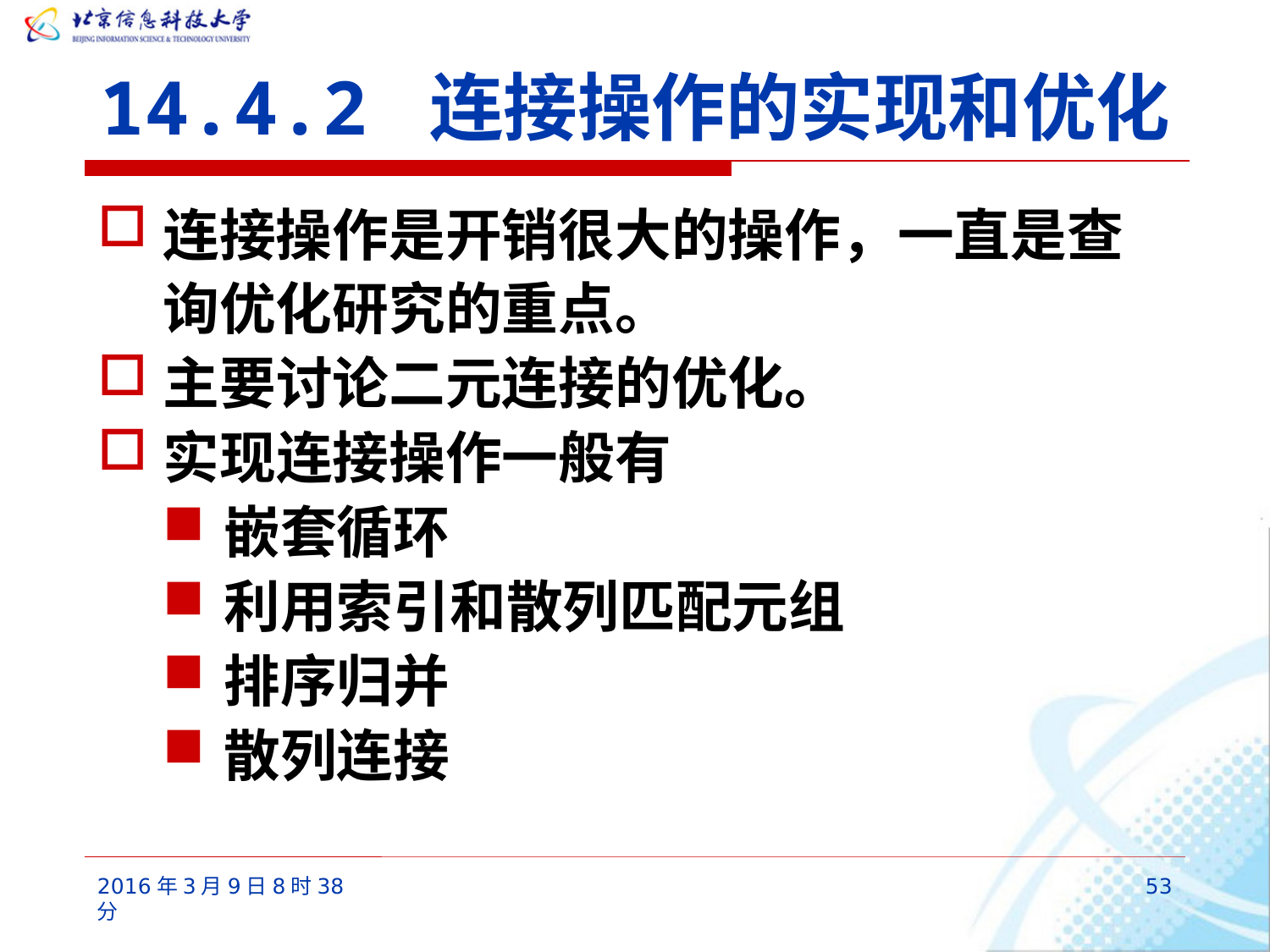

# 14.4.2 连接操作的实现和优化
连接操作是开销很大的操作，一直是查询优化研究的重点。
主要讨论二元连接的优化。
实现连接操作一般有
嵌套循环
利用索引和散列匹配元组
排序归并
散列连接
2016年3月9日8时38分
53